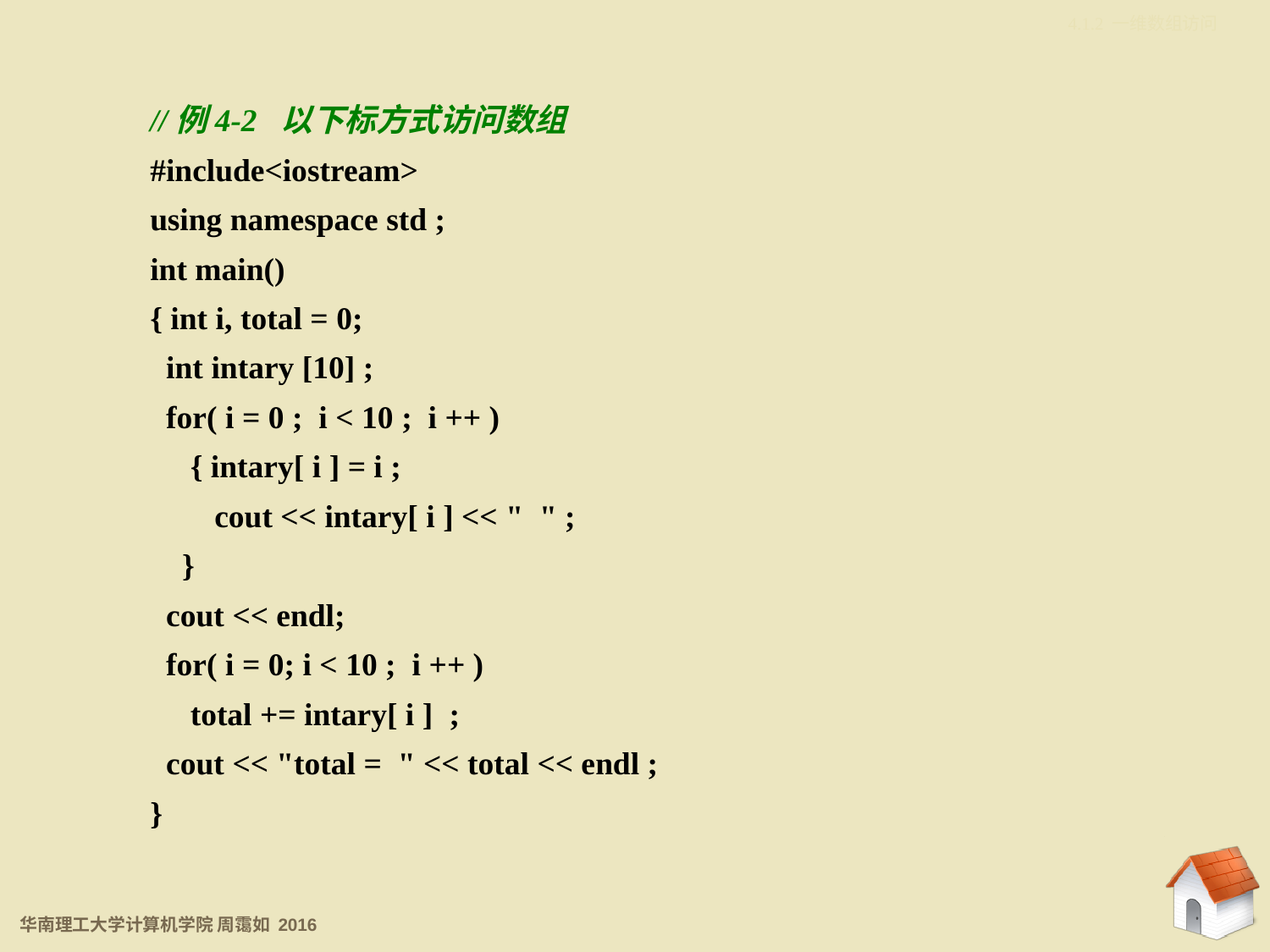

4.1.2 一维数组访问
//例4-2  以下标方式访问数组
#include<iostream>
using namespace std ;
int main()
{ int i, total = 0;
  int intary [10] ;
  for( i = 0 ;  i < 10 ;  i ++ )
     { intary[ i ] = i ;
        cout << intary[ i ] << "  " ;
    }
  cout << endl;
  for( i = 0; i < 10 ;  i ++ )
     total += intary[ i ]  ;
  cout << "total =  " << total << endl ;
}